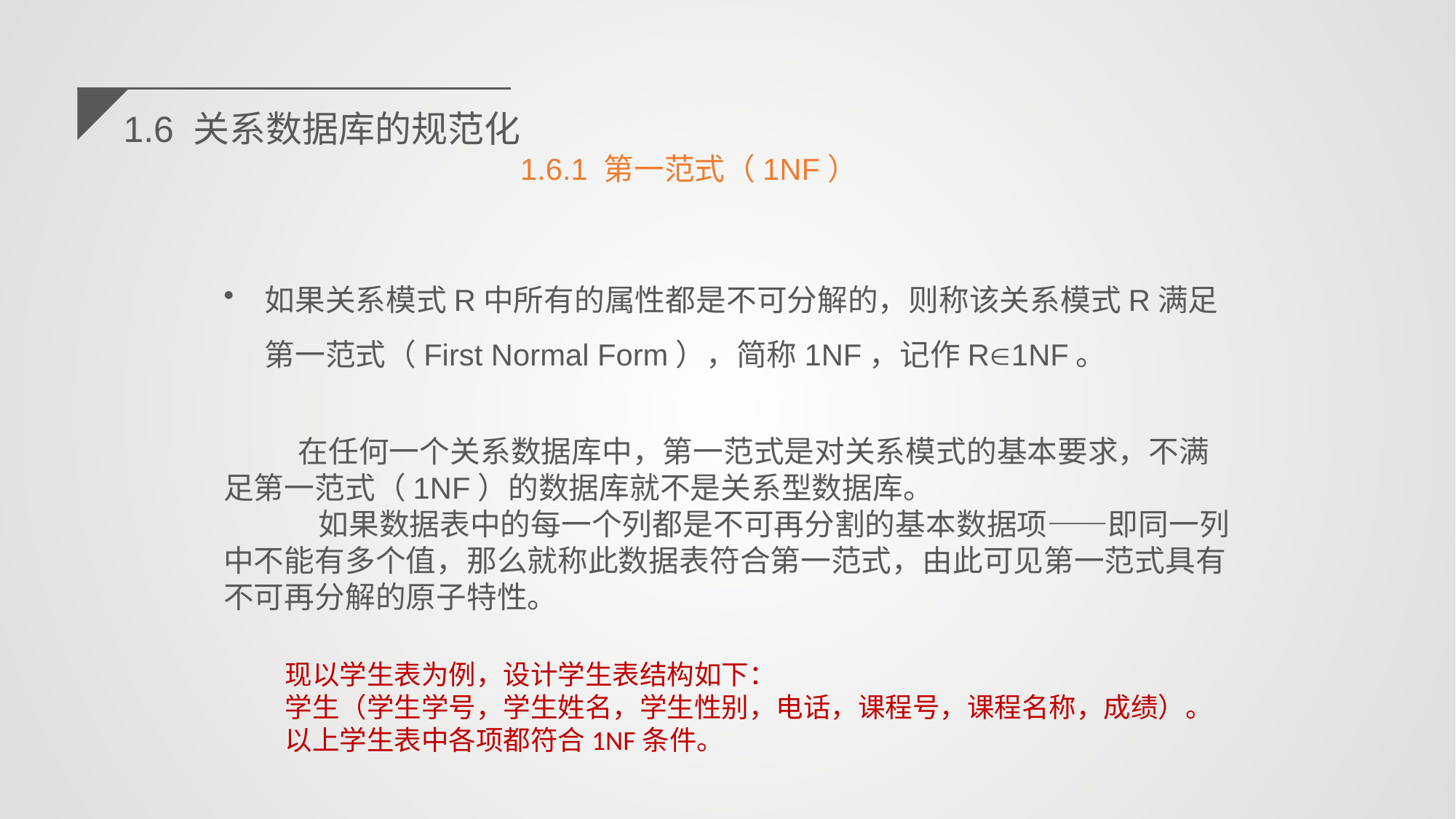

1.6 关系数据库的规范化
1.6.1 第一范式（1NF）

如果关系模式R中所有的属性都是不可分解的，则称该关系模式R满足第一范式（First Normal Form），简称1NF，记作R∈1NF。

 在任何一个关系数据库中，第一范式是对关系模式的基本要求，不满足第一范式（1NF）的数据库就不是关系型数据库。
    如果数据表中的每一个列都是不可再分割的基本数据项——即同一列中不能有多个值，那么就称此数据表符合第一范式，由此可见第一范式具有不可再分解的原子特性。

现以学生表为例，设计学生表结构如下：
学生（学生学号，学生姓名，学生性别，电话，课程号，课程名称，成绩）。
以上学生表中各项都符合1NF条件。